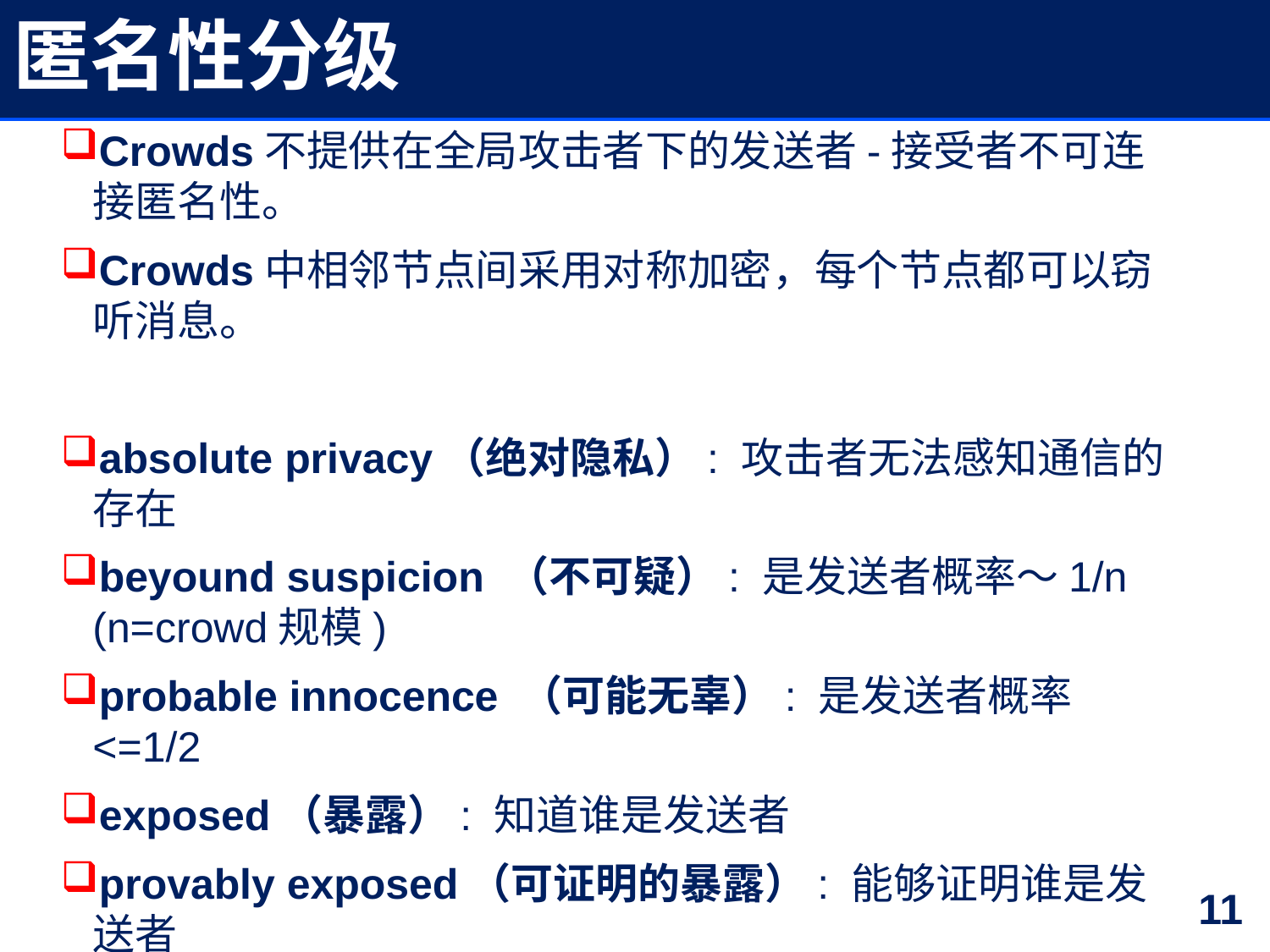

# 匿名性分级
Crowds不提供在全局攻击者下的发送者-接受者不可连接匿名性。
Crowds中相邻节点间采用对称加密，每个节点都可以窃听消息。

absolute privacy（绝对隐私）: 攻击者无法感知通信的存在
beyound suspicion （不可疑）: 是发送者概率～1/n (n=crowd规模)
probable innocence （可能无辜）: 是发送者概率<=1/2
exposed（暴露）: 知道谁是发送者
provably exposed（可证明的暴露）: 能够证明谁是发送者
11